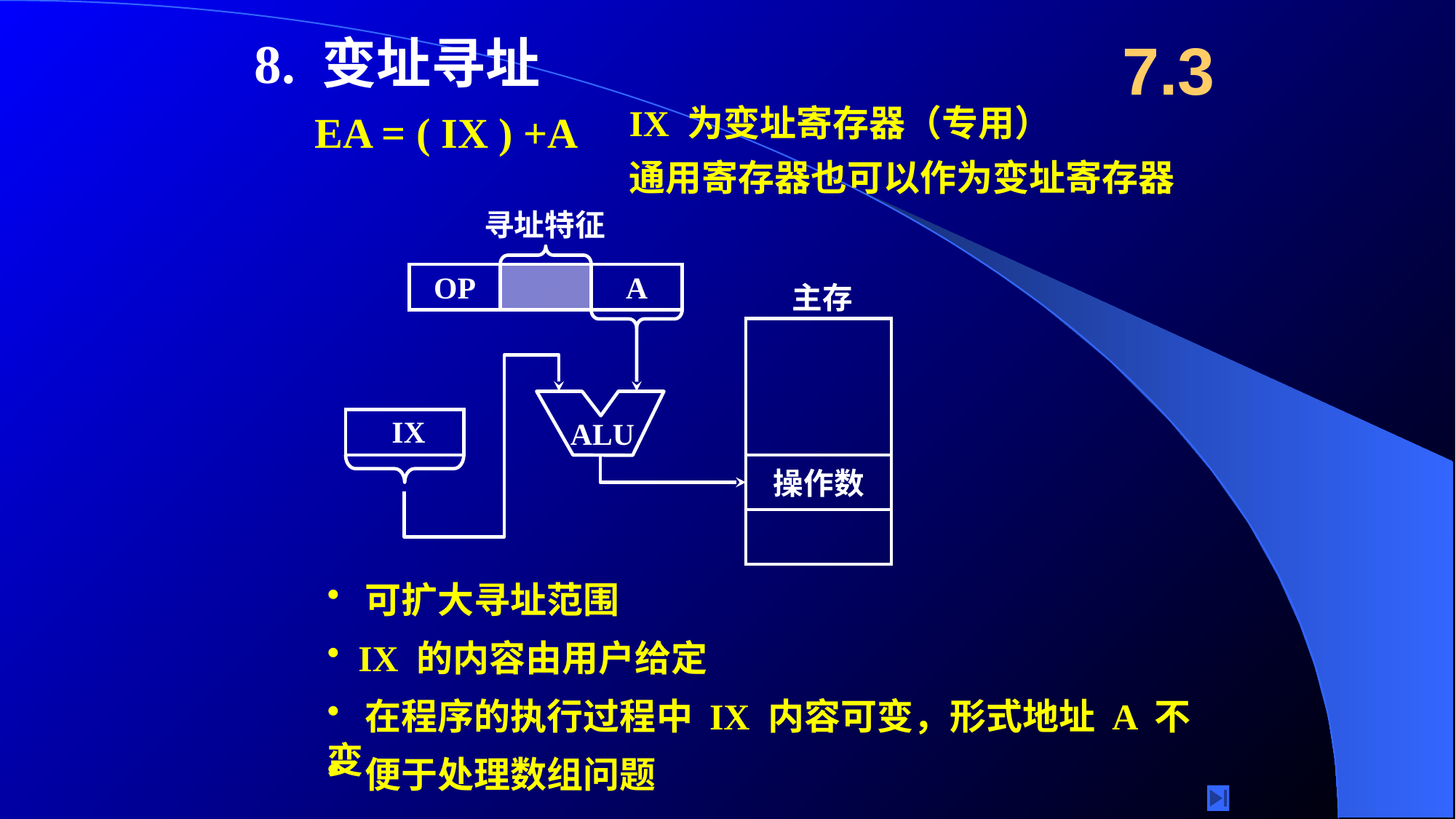

7.3
8. 变址寻址
IX 为变址寄存器（专用）
EA = ( IX ) +A
通用寄存器也可以作为变址寄存器
寻址特征

OP

A

主存

操作数

ALU
IX

  可扩大寻址范围
  IX 的内容由用户给定
  在程序的执行过程中 IX 内容可变，形式地址 A 不变
  便于处理数组问题